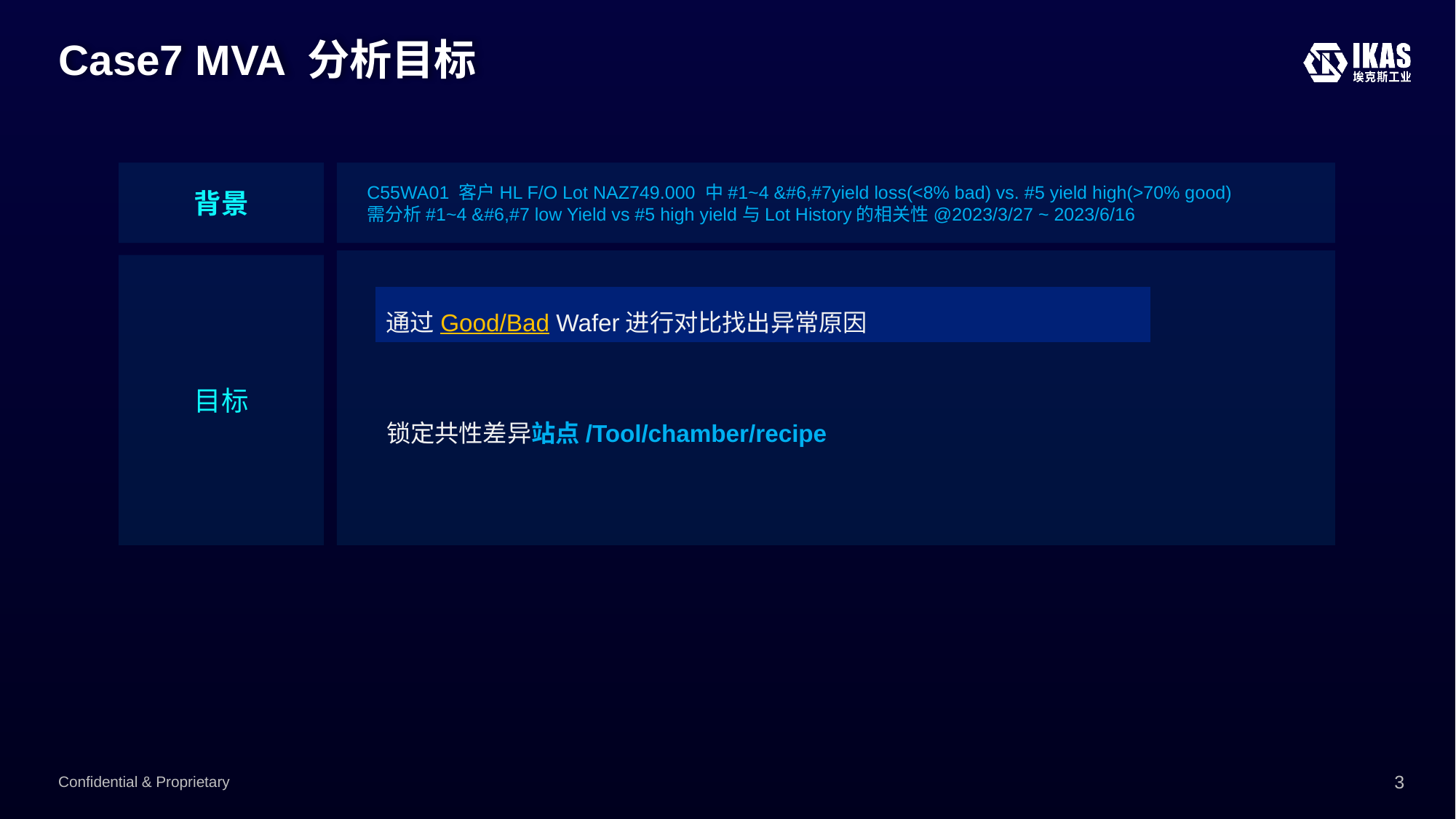

# Case7 MVA 分析目标
背景

C55WA01 客户HL F/O Lot NAZ749.000 中#1~4 &#6,#7yield loss(<8% bad) vs. #5 yield high(>70% good)
需分析#1~4 &#6,#7 low Yield vs #5 high yield与Lot History的相关性@2023/3/27 ~ 2023/6/16

目标
通过Good/Bad Wafer进行对比找出异常原因
锁定共性差异站点/Tool/chamber/recipe